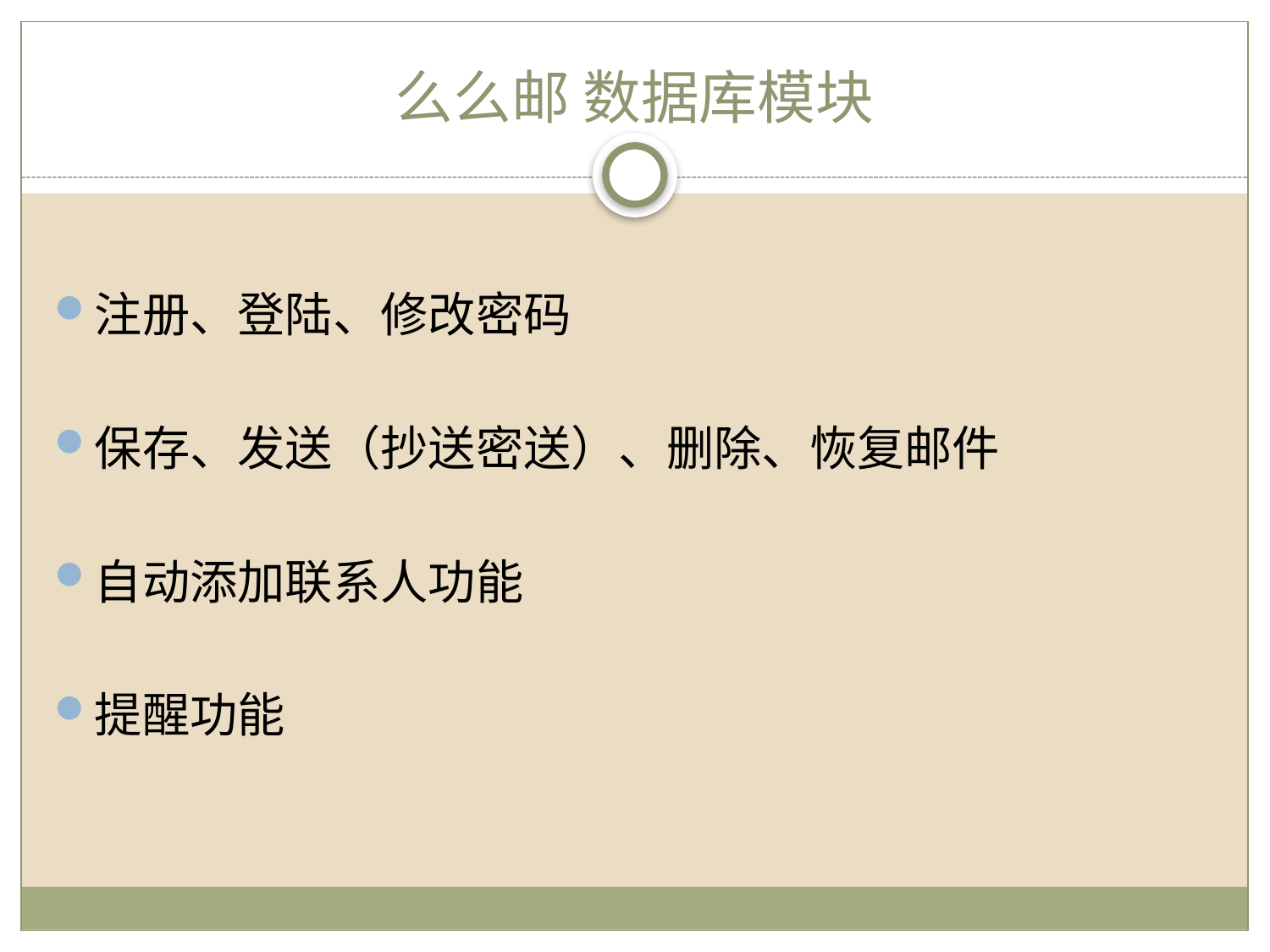

# 么么邮 数据库模块

注册、登陆、修改密码

保存、发送（抄送密送）、删除、恢复邮件

自动添加联系人功能

提醒功能